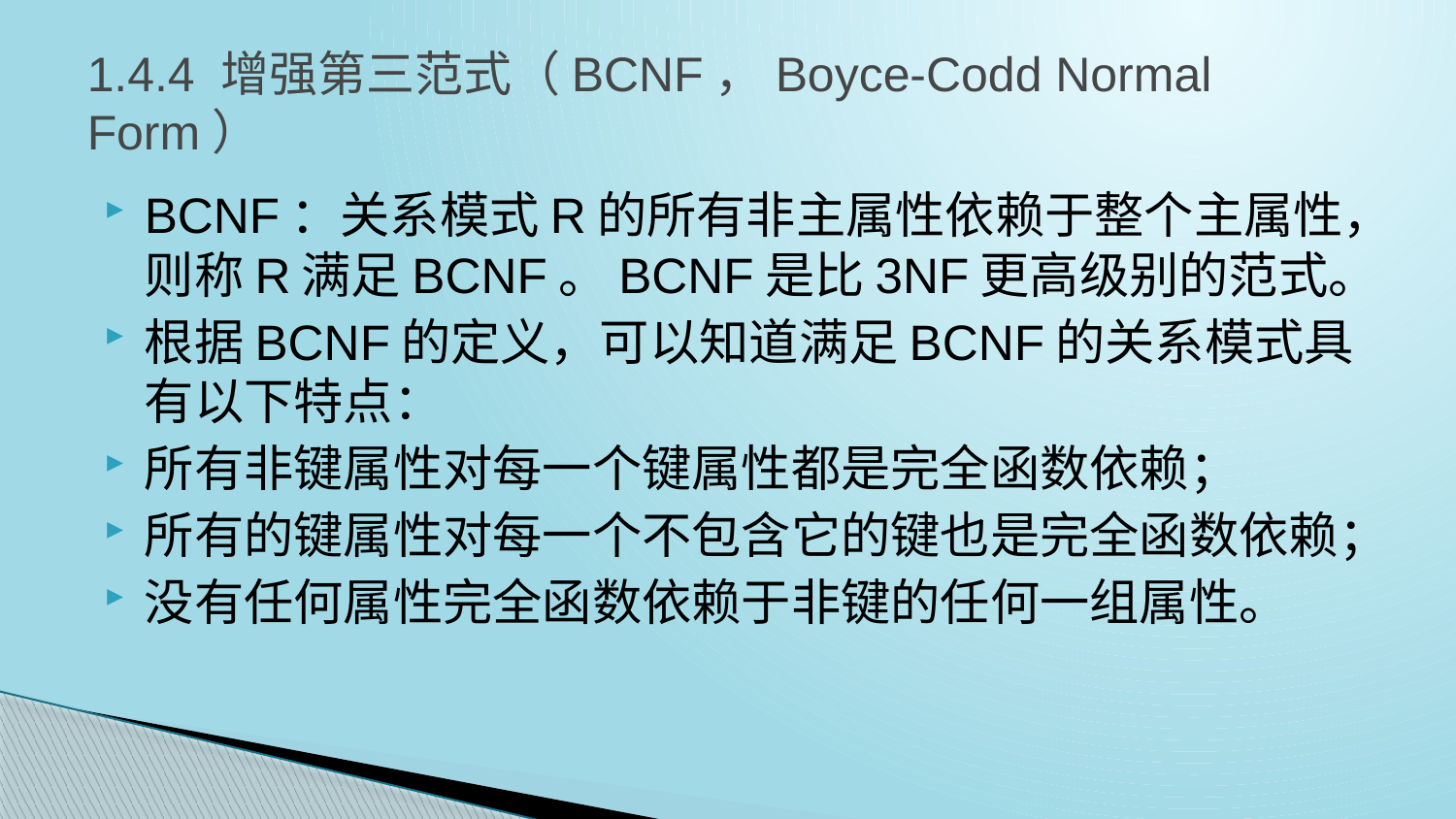

# 1.4.4 增强第三范式（BCNF，Boyce-Codd Normal Form）
BCNF：关系模式R的所有非主属性依赖于整个主属性，则称R满足BCNF。BCNF是比3NF更高级别的范式。
根据BCNF的定义，可以知道满足BCNF的关系模式具有以下特点：
所有非键属性对每一个键属性都是完全函数依赖；
所有的键属性对每一个不包含它的键也是完全函数依赖；
没有任何属性完全函数依赖于非键的任何一组属性。
12